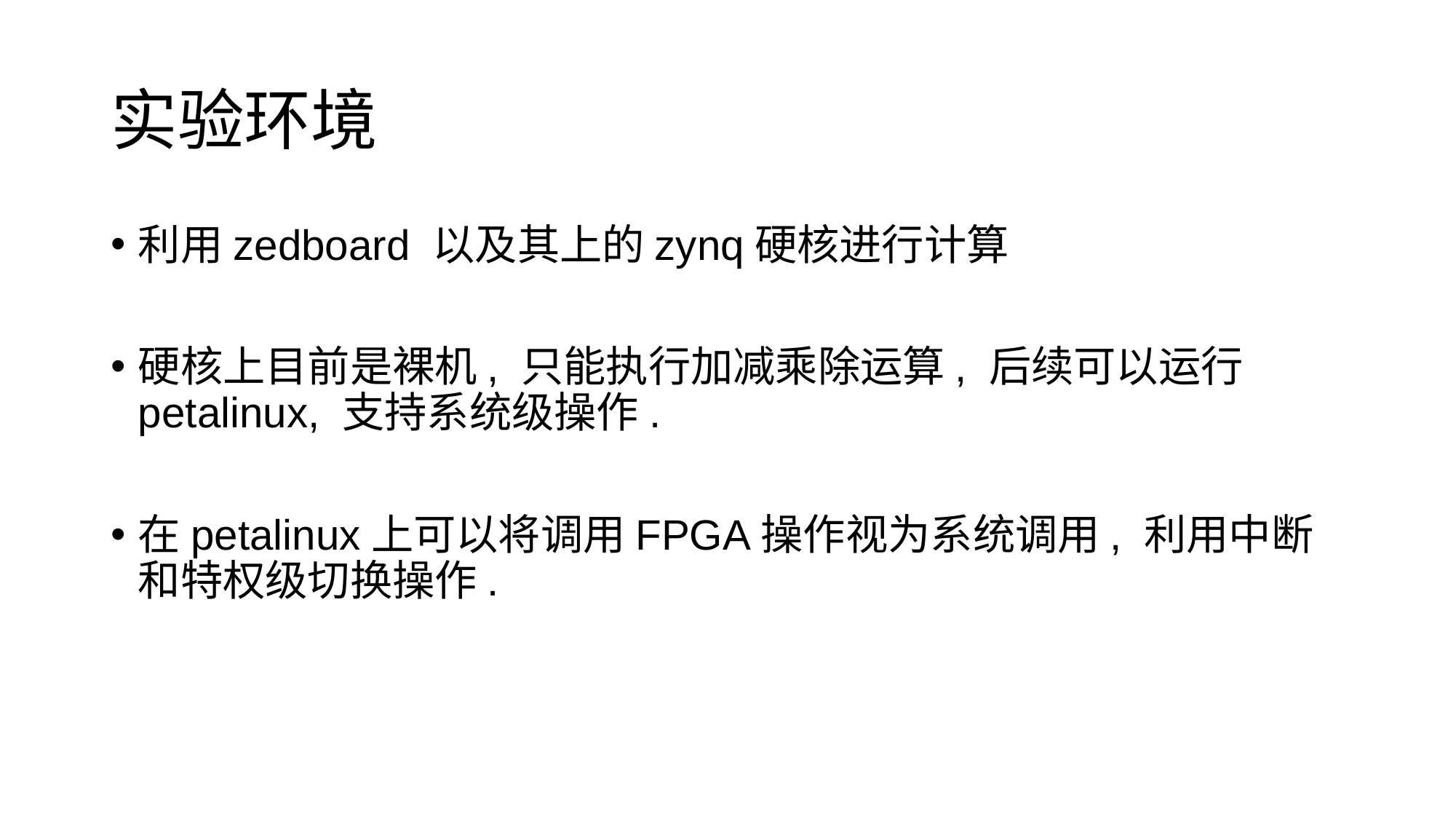

# 实验环境
利用zedboard 以及其上的zynq硬核进行计算

硬核上目前是裸机, 只能执行加减乘除运算, 后续可以运行petalinux, 支持系统级操作.

在petalinux上可以将调用FPGA操作视为系统调用, 利用中断和特权级切换操作.